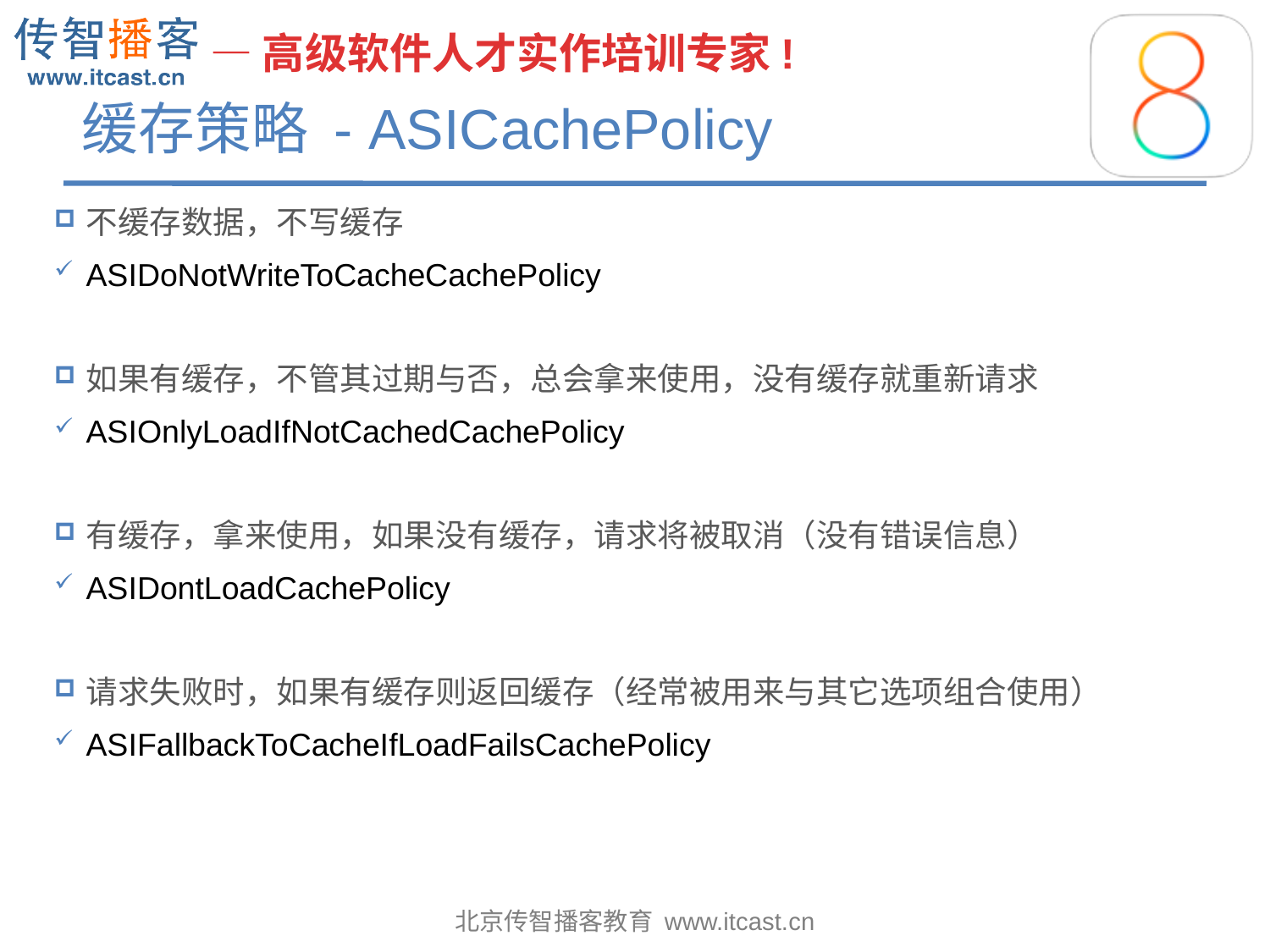

# 缓存策略 - ASICachePolicy
不缓存数据，不写缓存
ASIDoNotWriteToCacheCachePolicy

如果有缓存，不管其过期与否，总会拿来使用，没有缓存就重新请求
ASIOnlyLoadIfNotCachedCachePolicy

有缓存，拿来使用，如果没有缓存，请求将被取消（没有错误信息）
ASIDontLoadCachePolicy

请求失败时，如果有缓存则返回缓存（经常被用来与其它选项组合使用）
ASIFallbackToCacheIfLoadFailsCachePolicy